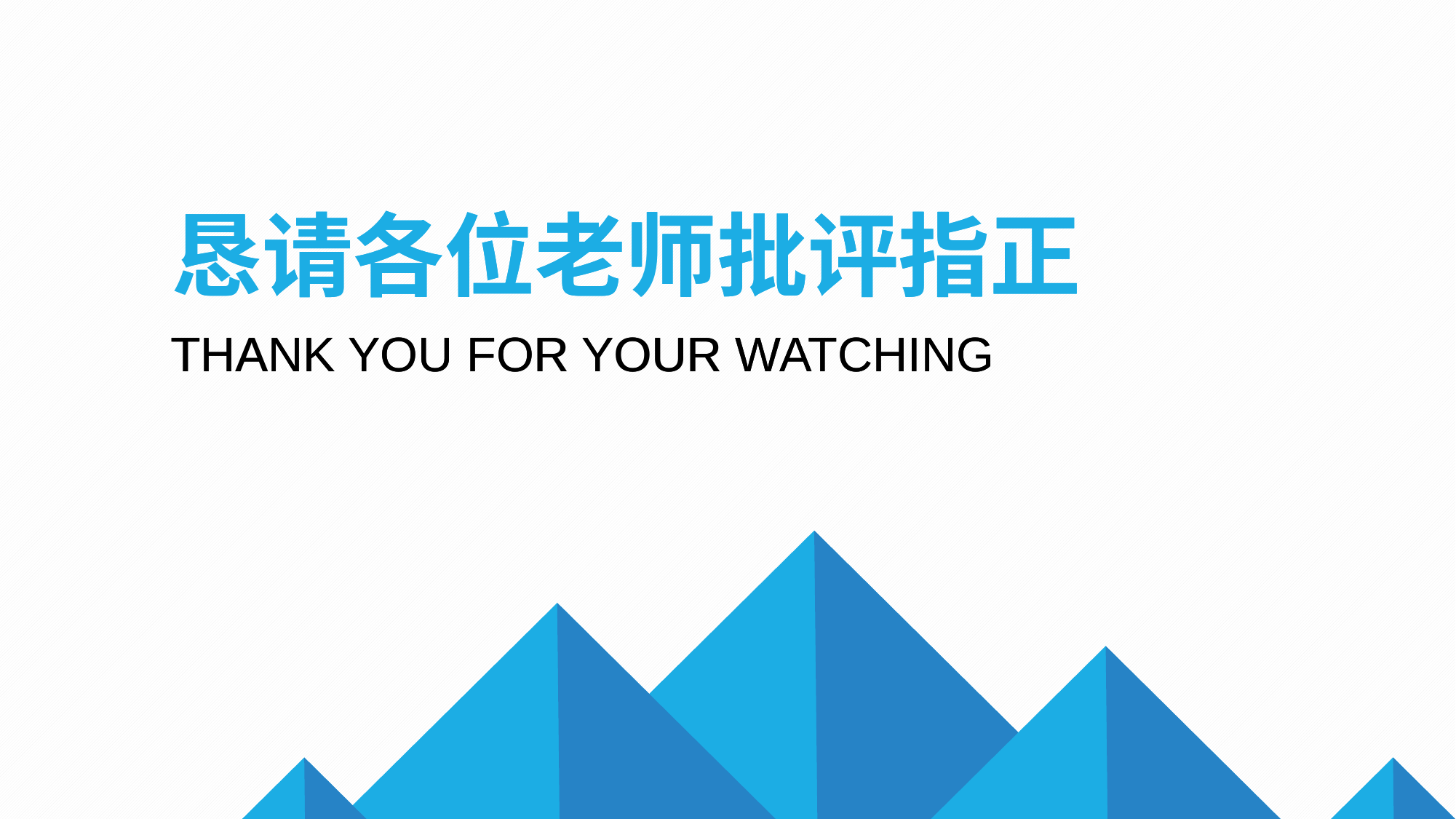

恳请各位老师批评指正
# 恳请各位老师批评指正
THANK YOU FOR YOUR WATCHING
THANK YOU FOR YOUR WATCHING